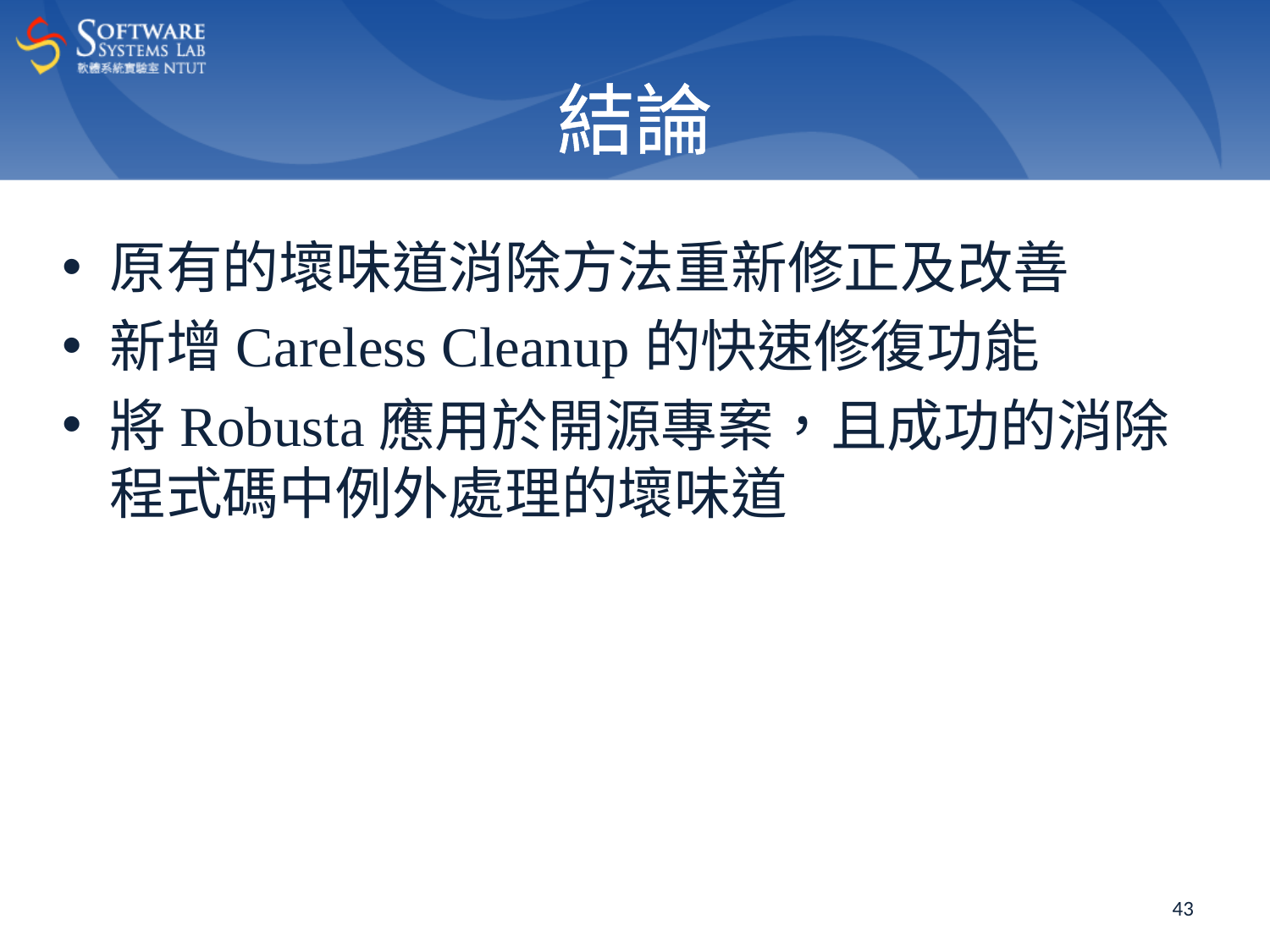

# 結論
原有的壞味道消除方法重新修正及改善
新增Careless Cleanup的快速修復功能
將Robusta應用於開源專案，且成功的消除程式碼中例外處理的壞味道

43